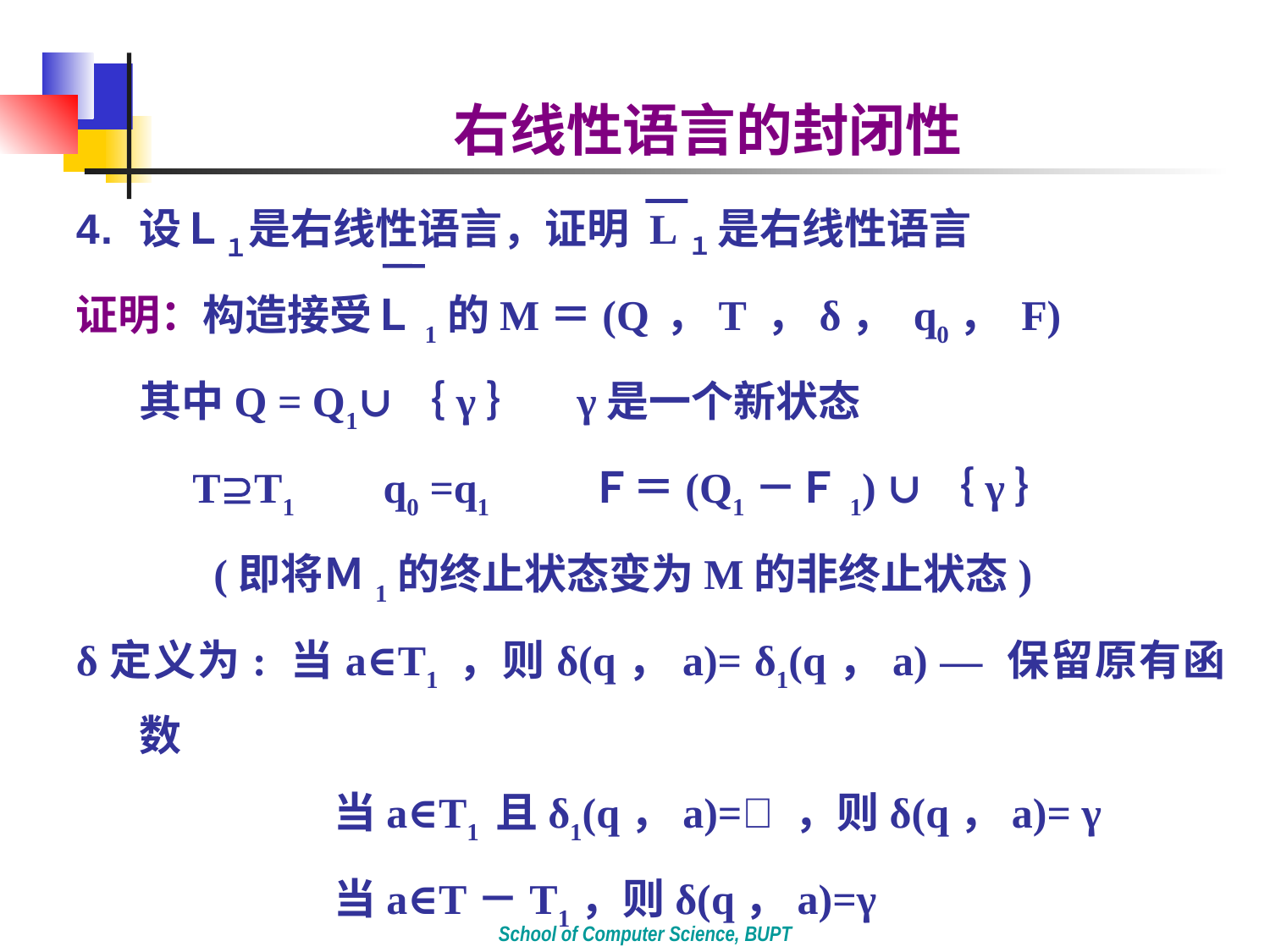

右线性语言的封闭性
设Ｌ１是右线性语言，证明 L１ 是右线性语言
证明：构造接受Ｌ1的M＝(Q ，T ，δ， q0， F)
	其中Q = Q1∪｛γ｝    γ是一个新状态
           T⊇T1             q0 =q1         Ｆ＝(Q1－Ｆ1) ∪｛γ｝
             (即将Ｍ1的终止状态变为M的非终止状态)
δ定义为: 当a∈T1 ，则δ(q，a)= δ1(q，a) — 保留原有函数
		      当a∈T1 且δ1(q，a)=φ ，则δ(q，a)= γ
		      当a∈T－T1，则δ(q，a)=γ
			— 遇到原来没有的字符全转至γ.
		对任意a∈T， δ(γ，a)＝γ

School of Computer Science, BUPT
20